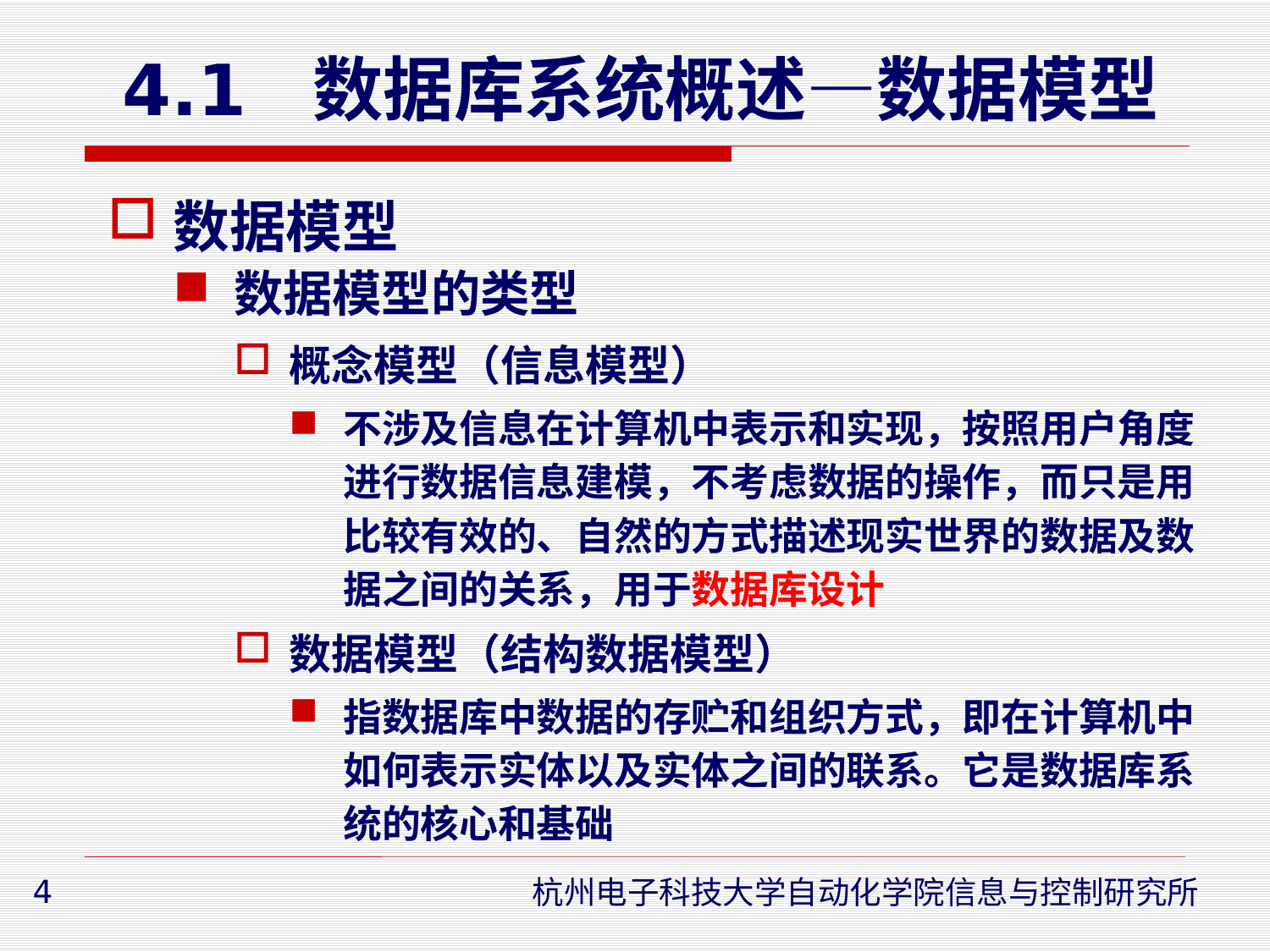

# 4.1  数据库系统概述—数据模型
数据模型
数据模型的类型
概念模型（信息模型）
不涉及信息在计算机中表示和实现，按照用户角度进行数据信息建模，不考虑数据的操作，而只是用比较有效的、自然的方式描述现实世界的数据及数据之间的关系，用于数据库设计
数据模型（结构数据模型）
指数据库中数据的存贮和组织方式，即在计算机中如何表示实体以及实体之间的联系。它是数据库系统的核心和基础